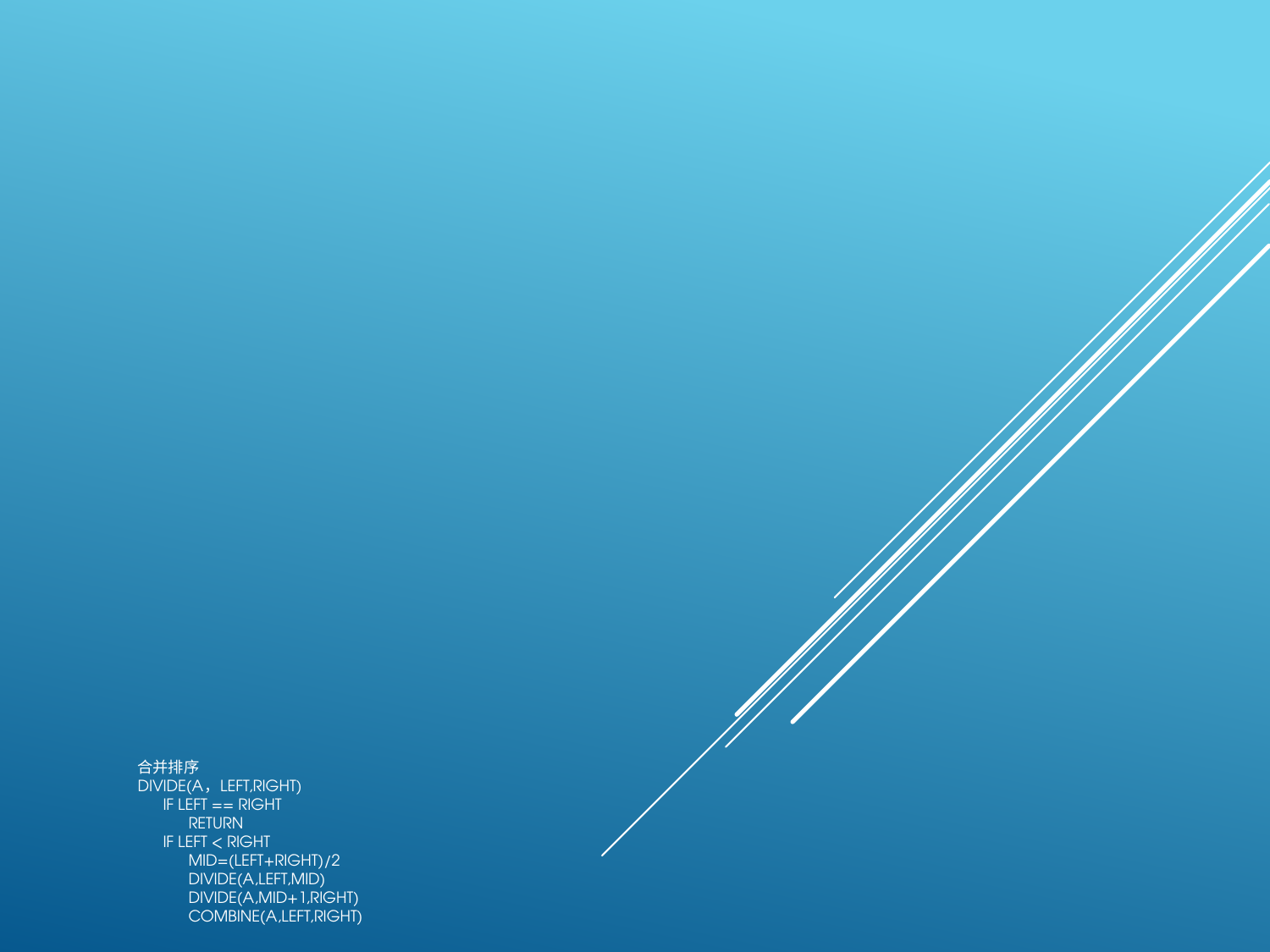

# 合并排序 Divide(A，left,right) If left == right Return If left < right mid=(left+right)/2 Divide(A,left,mid) Divide(A,mid+1,right) Combine(A,left,right)